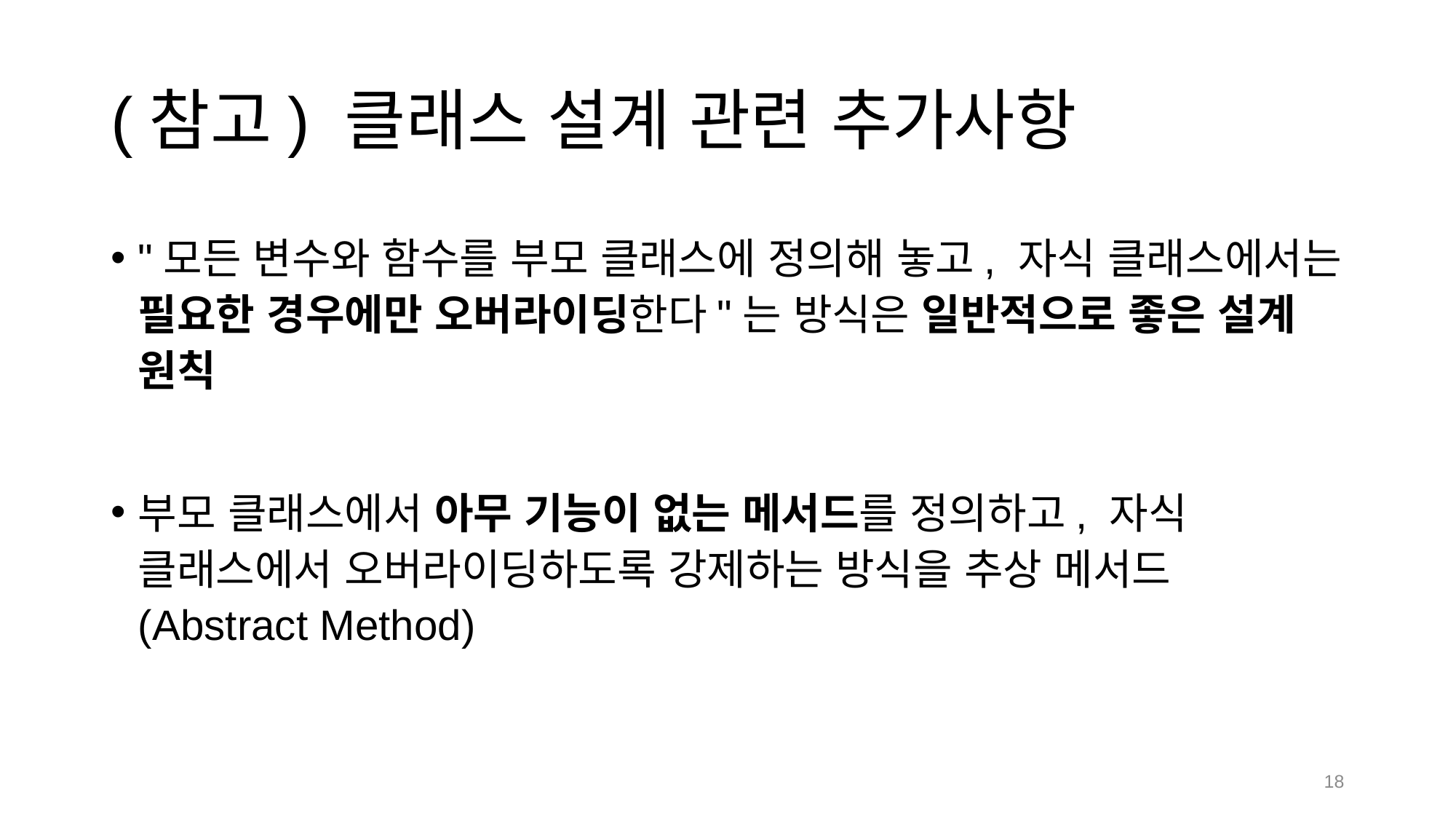

# (참고) 클래스 설계 관련 추가사항
"모든 변수와 함수를 부모 클래스에 정의해 놓고, 자식 클래스에서는 필요한 경우에만 오버라이딩한다"는 방식은 일반적으로 좋은 설계 원칙

부모 클래스에서 아무 기능이 없는 메서드를 정의하고, 자식 클래스에서 오버라이딩하도록 강제하는 방식을 추상 메서드(Abstract Method)
18